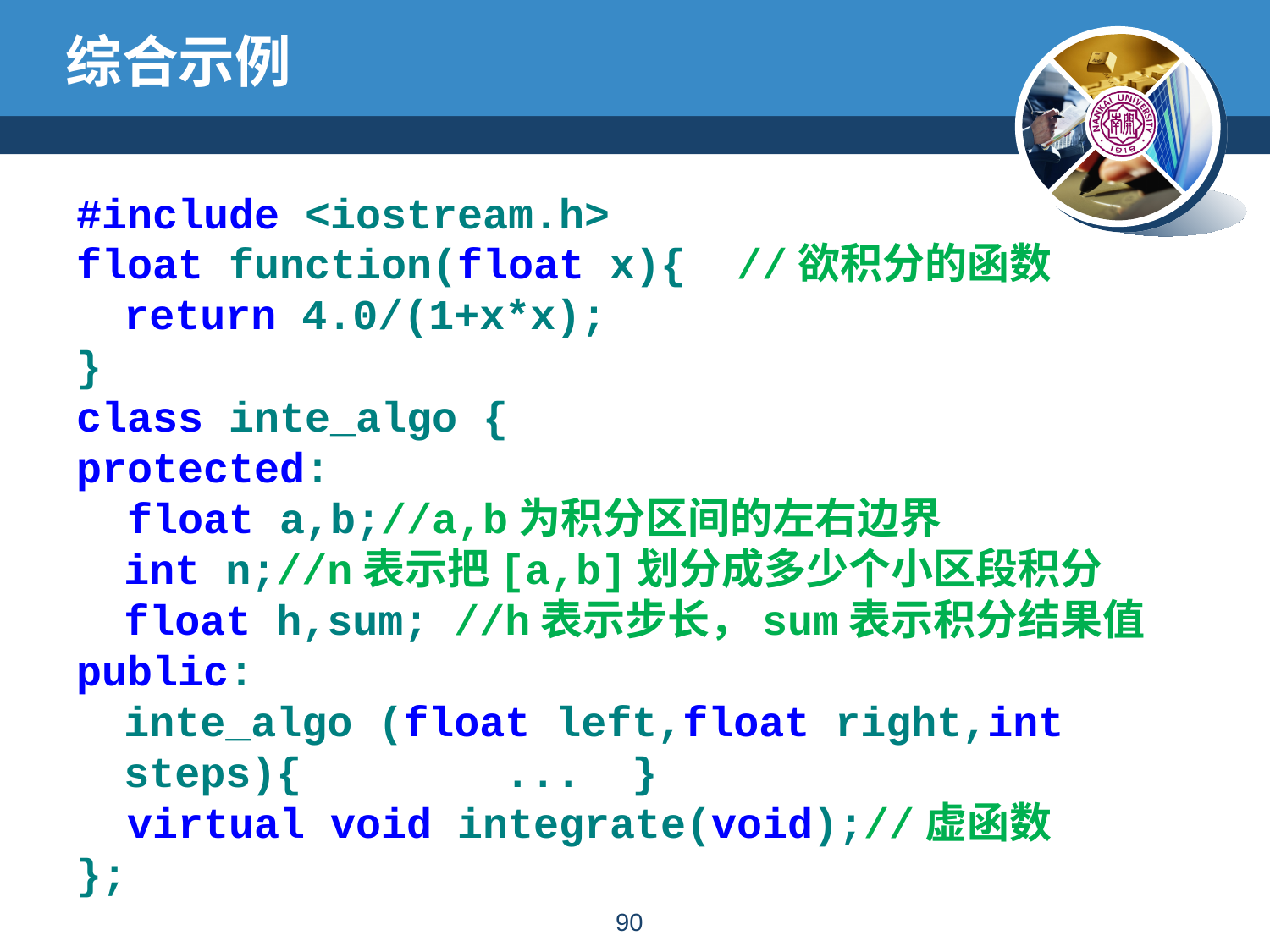

# 综合示例
#include <iostream.h>
float function(float x){  //欲积分的函数
	return 4.0/(1+x*x);
}
class inte_algo {
protected:
  float a,b;//a,b为积分区间的左右边界
	int n;//n表示把[a,b]划分成多少个小区段积分
	float h,sum; //h表示步长，sum表示积分结果值
public:
	inte_algo (float left,float right,int steps){ 		...	}
  virtual void integrate(void);//虚函数
};

90